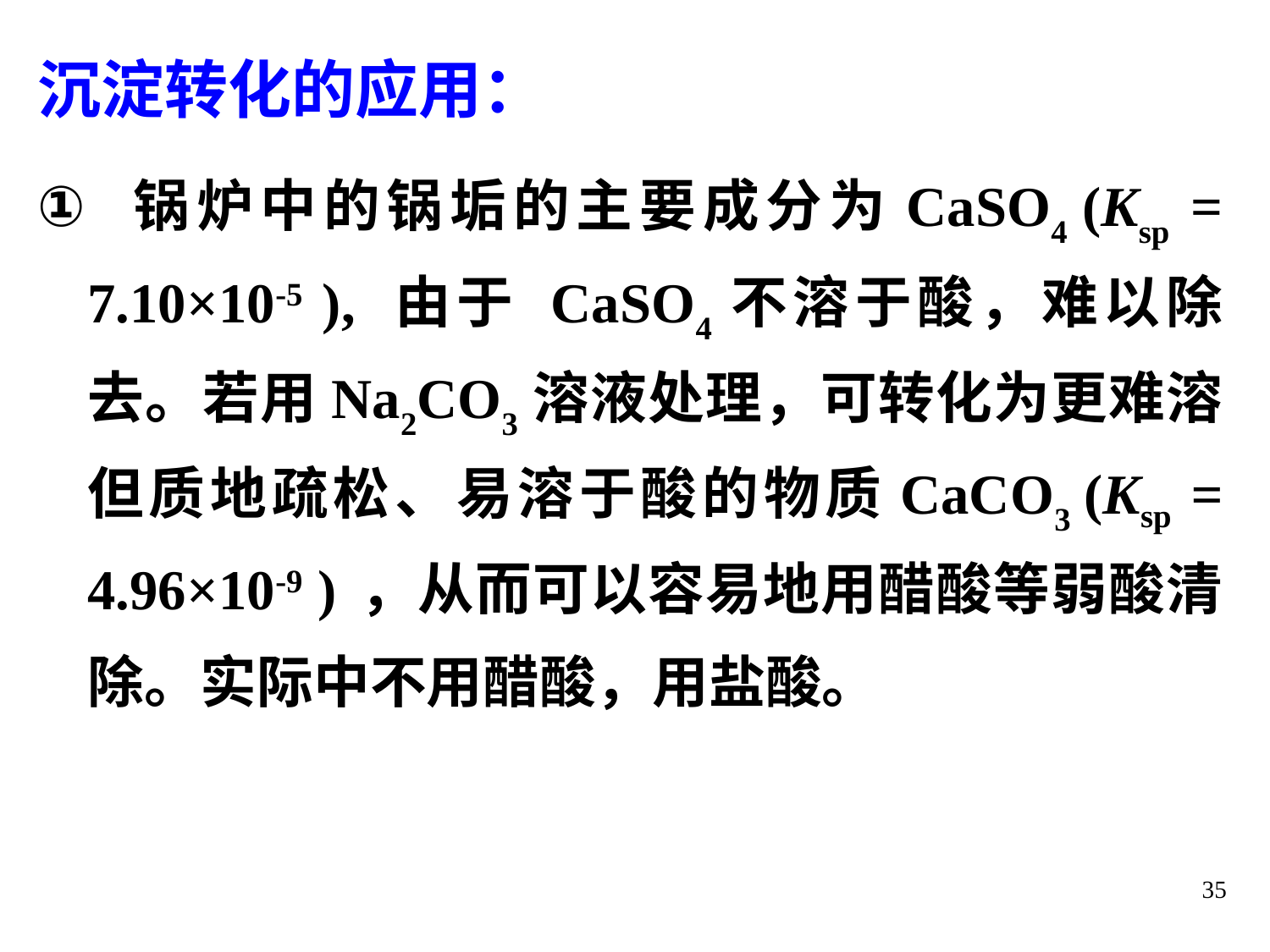

沉淀转化的应用：
 锅炉中的锅垢的主要成分为CaSO4 (Ksp = 7.10×10-5 ), 由于 CaSO4不溶于酸，难以除去。若用Na2CO3溶液处理，可转化为更难溶但质地疏松、易溶于酸的物质CaCO3 (Ksp = 4.96×10-9 ) ，从而可以容易地用醋酸等弱酸清除。实际中不用醋酸，用盐酸。
35